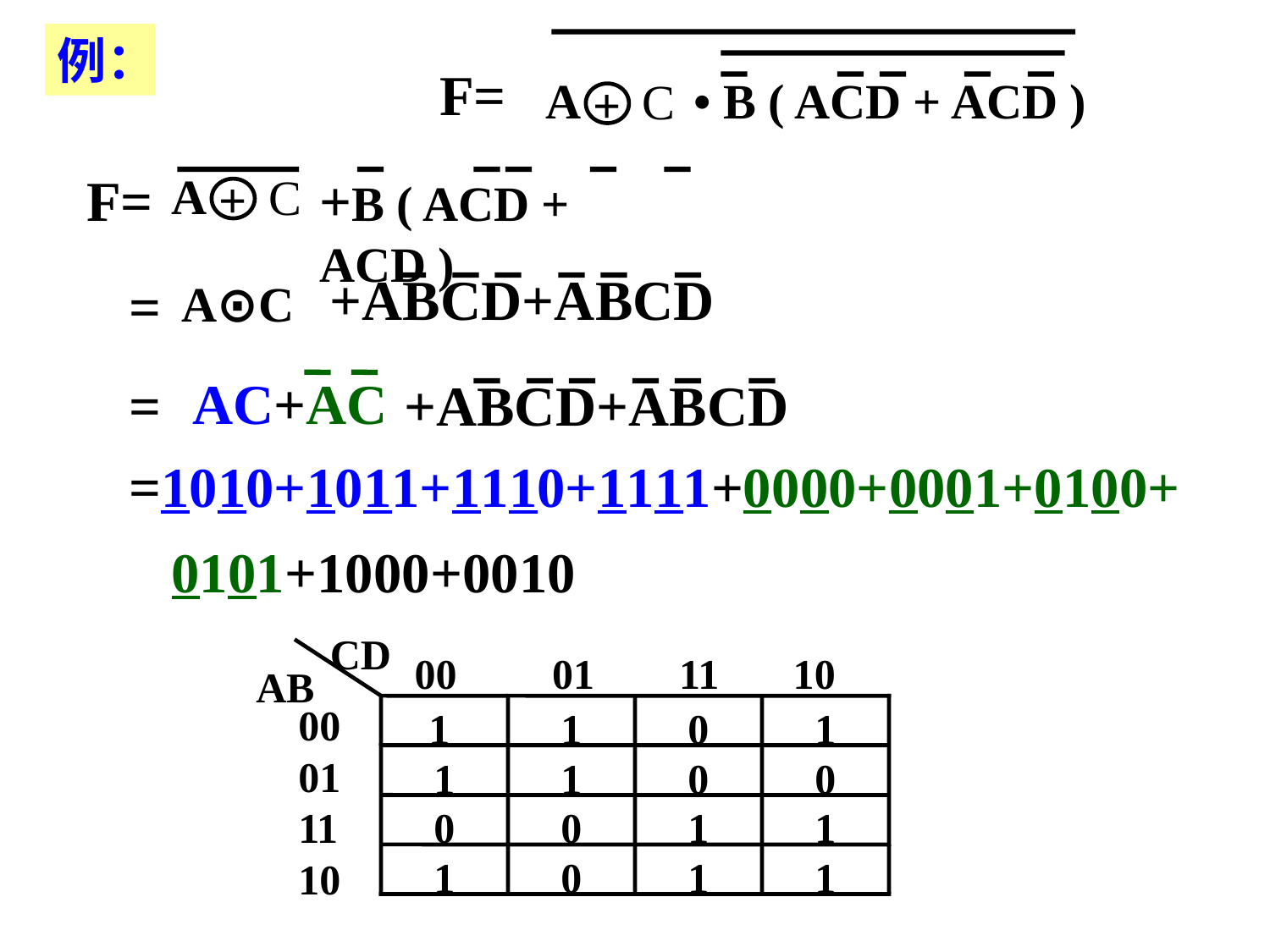

例：

F=

A
C
+
• B ( ACD + ACD )

F=
A
C
+
+B ( ACD + ACD )

+ABCD+ABCD
=
A⊙C

AC+AC

=
+ABCD+ABCD

=1010+1011+1110+1111+0000+0001+0100+
   0101+1000+0010
CD

  00         01        11       10
AB
1
1
0
1

00
01
11
10
1

1
0
0
0

0
1
1
1

0
1
1